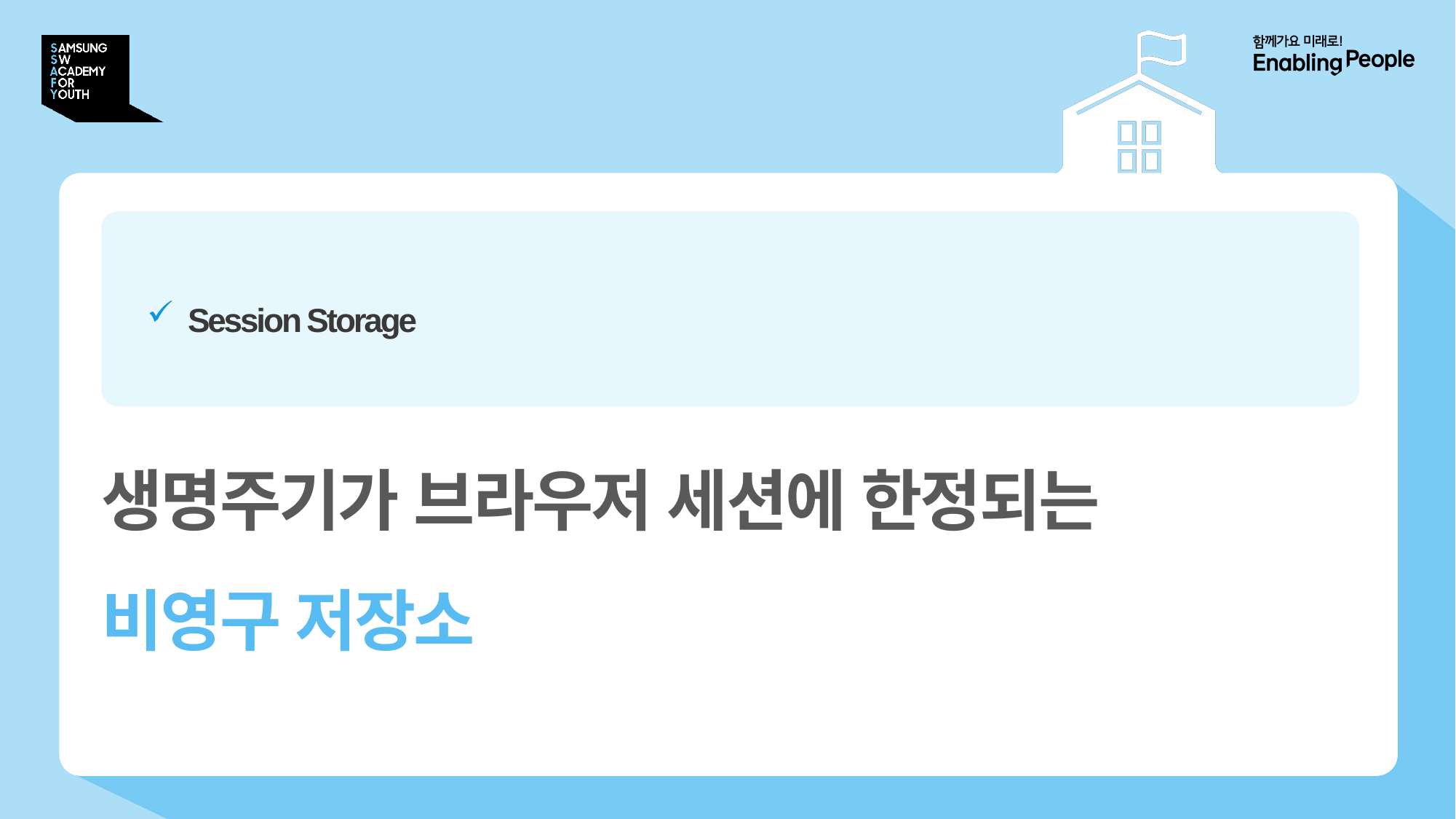

# 결과물

Session Storage
생명주기가 브라우저 세션에 한정되는
비영구 저장소